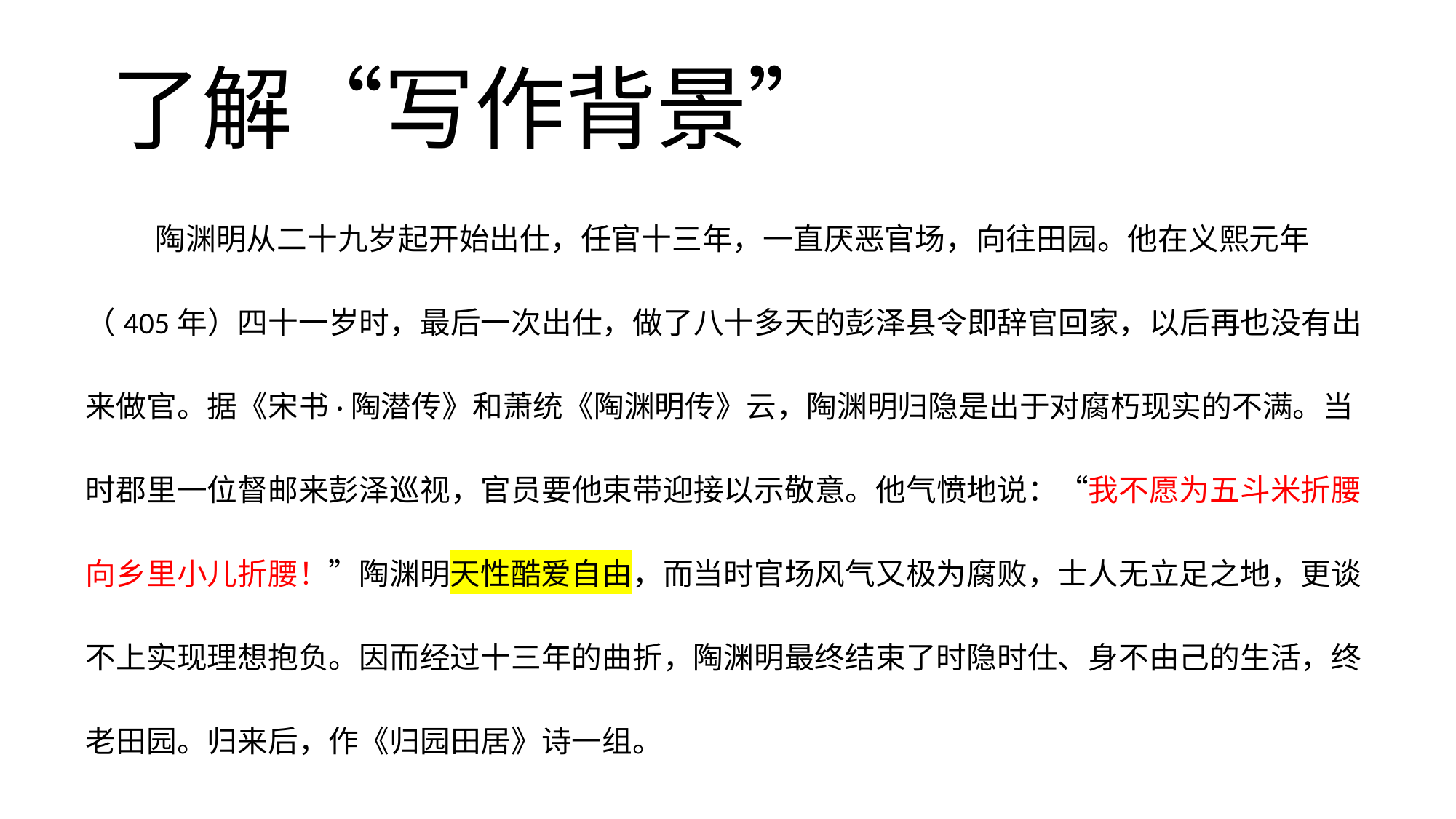

了解“写作背景”
          陶渊明从二十九岁起开始出仕，任官十三年，一直厌恶官场，向往田园。他在义熙元年（405年）四十一岁时，最后一次出仕，做了八十多天的彭泽县令即辞官回家，以后再也没有出来做官。据《宋书·陶潜传》和萧统《陶渊明传》云，陶渊明归隐是出于对腐朽现实的不满。当时郡里一位督邮来彭泽巡视，官员要他束带迎接以示敬意。他气愤地说：“我不愿为五斗米折腰向乡里小儿折腰！”陶渊明天性酷爱自由，而当时官场风气又极为腐败，士人无立足之地，更谈不上实现理想抱负。因而经过十三年的曲折，陶渊明最终结束了时隐时仕、身不由己的生活，终老田园。归来后，作《归园田居》诗一组。